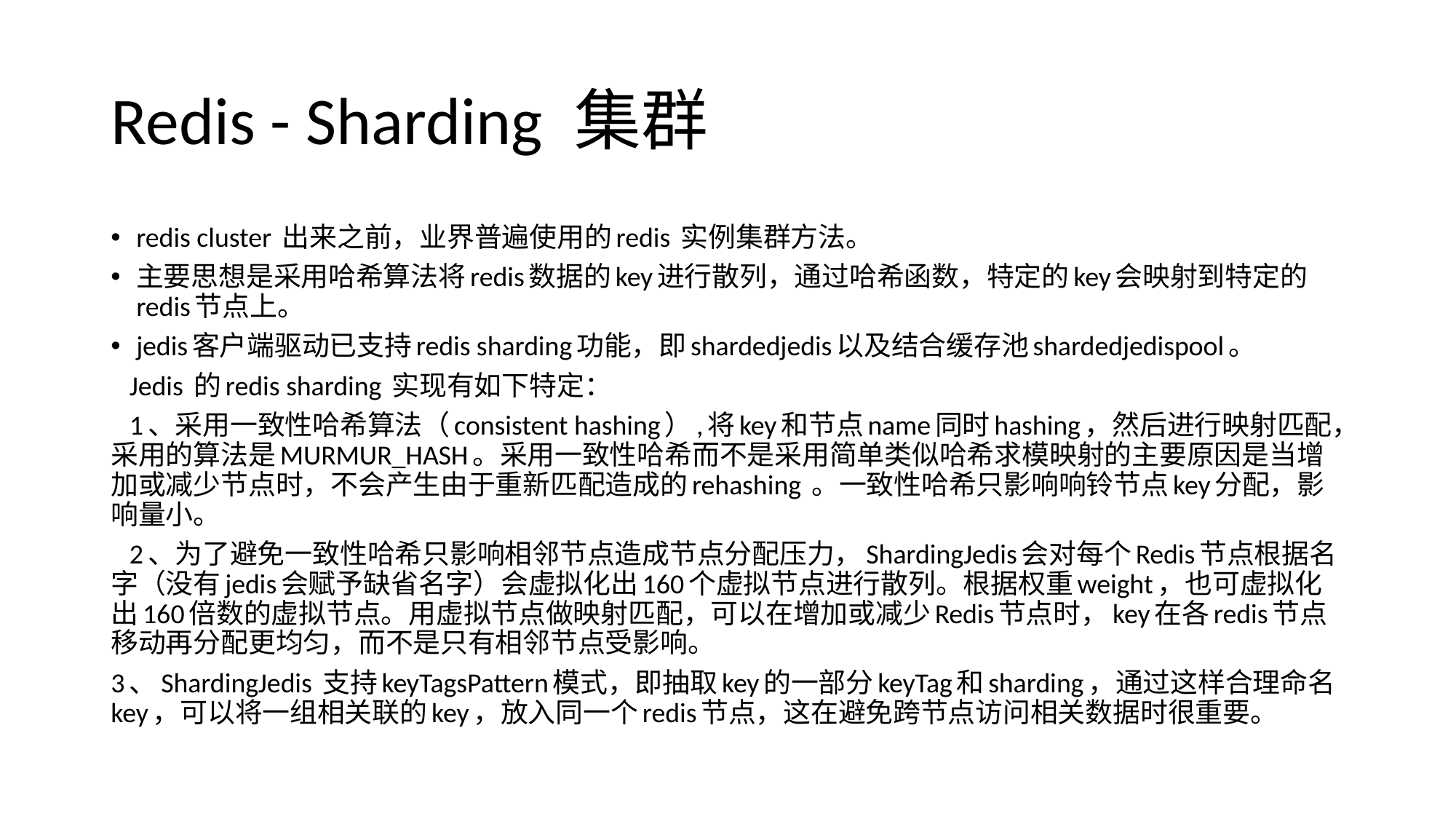

# Redis - Sharding 集群
redis cluster 出来之前，业界普遍使用的redis 实例集群方法。
主要思想是采用哈希算法将redis数据的key进行散列，通过哈希函数，特定的key会映射到特定的redis节点上。
jedis客户端驱动已支持redis sharding功能，即shardedjedis以及结合缓存池shardedjedispool。
   Jedis 的redis sharding 实现有如下特定：
   1、采用一致性哈希算法（consistent hashing）,将key和节点name同时hashing，然后进行映射匹配，采用的算法是MURMUR_HASH。采用一致性哈希而不是采用简单类似哈希求模映射的主要原因是当增加或减少节点时，不会产生由于重新匹配造成的rehashing 。一致性哈希只影响响铃节点key分配，影响量小。
   2、为了避免一致性哈希只影响相邻节点造成节点分配压力，ShardingJedis会对每个Redis节点根据名字（没有jedis会赋予缺省名字）会虚拟化出160个虚拟节点进行散列。根据权重weight，也可虚拟化出160倍数的虚拟节点。用虚拟节点做映射匹配，可以在增加或减少Redis节点时，key在各redis节点移动再分配更均匀，而不是只有相邻节点受影响。
3、ShardingJedis 支持keyTagsPattern模式，即抽取key的一部分keyTag和sharding，通过这样合理命名key，可以将一组相关联的key，放入同一个redis节点，这在避免跨节点访问相关数据时很重要。